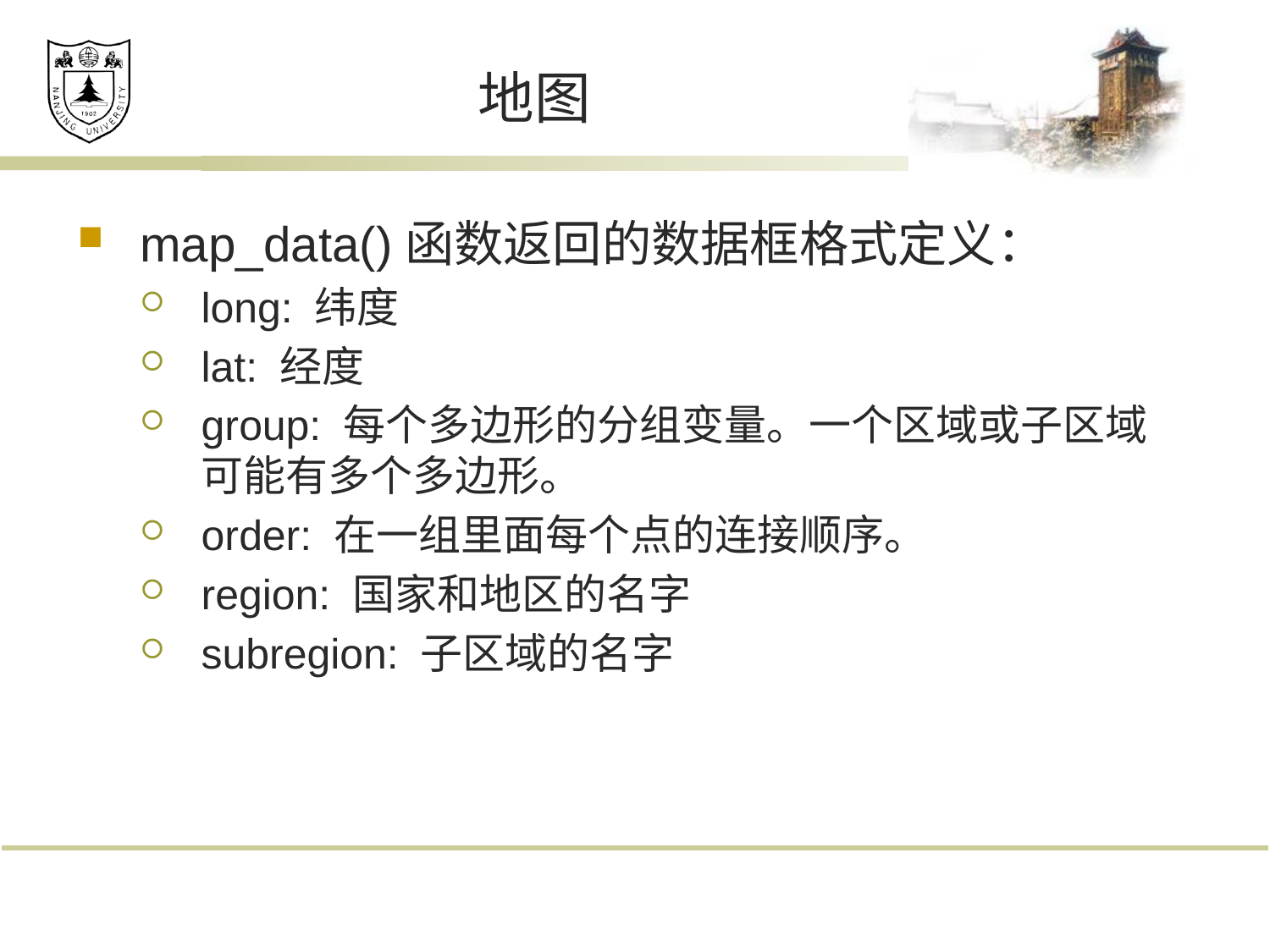

# 地图
map_data()函数返回的数据框格式定义：
long: 纬度
lat: 经度
group: 每个多边形的分组变量。一个区域或子区域可能有多个多边形。
order: 在一组里面每个点的连接顺序。
region: 国家和地区的名字
subregion: 子区域的名字